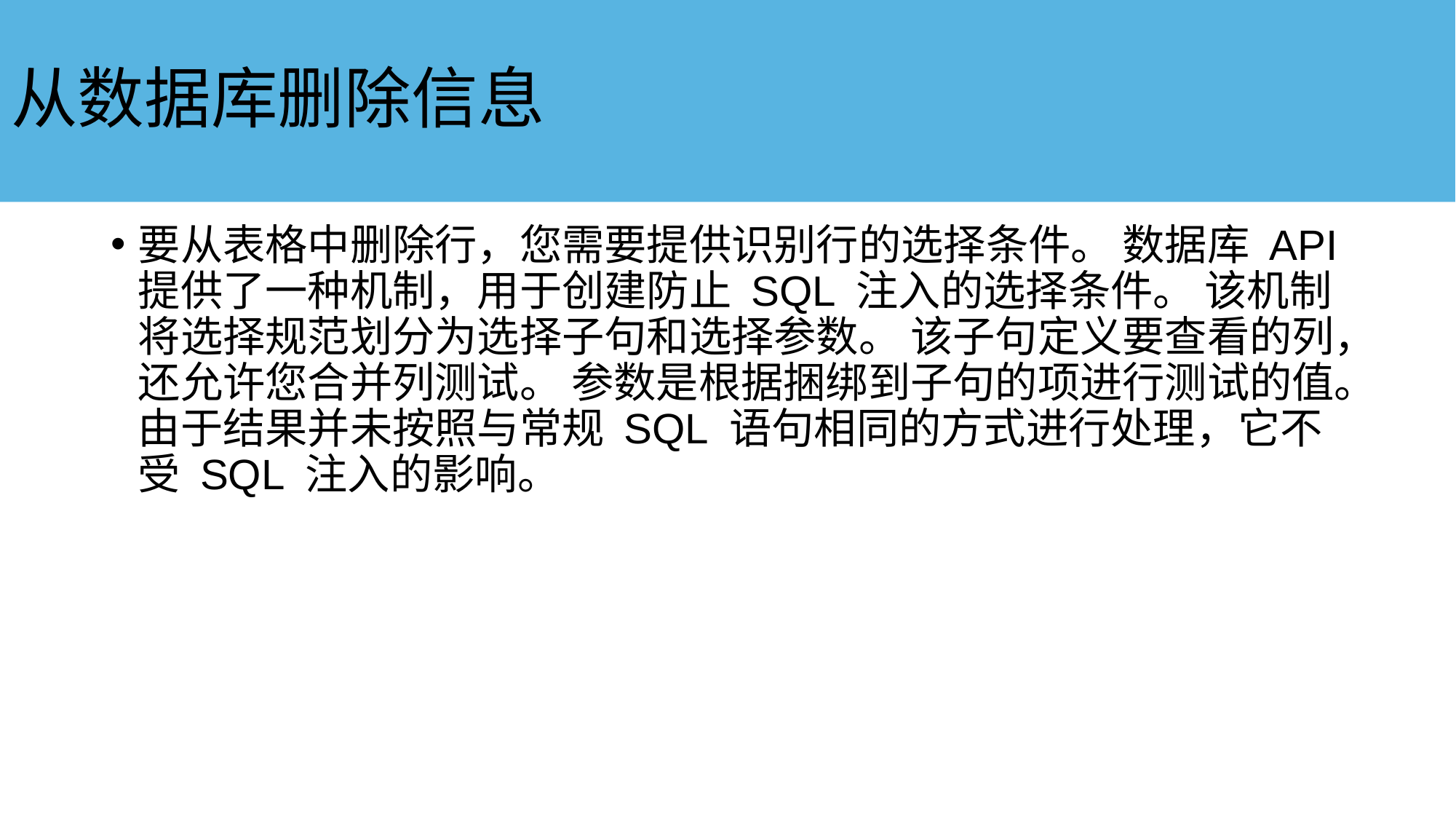

# 从数据库删除信息
要从表格中删除行，您需要提供识别行的选择条件。 数据库 API 提供了一种机制，用于创建防止 SQL 注入的选择条件。 该机制将选择规范划分为选择子句和选择参数。 该子句定义要查看的列，还允许您合并列测试。 参数是根据捆绑到子句的项进行测试的值。由于结果并未按照与常规 SQL 语句相同的方式进行处理，它不受 SQL 注入的影响。